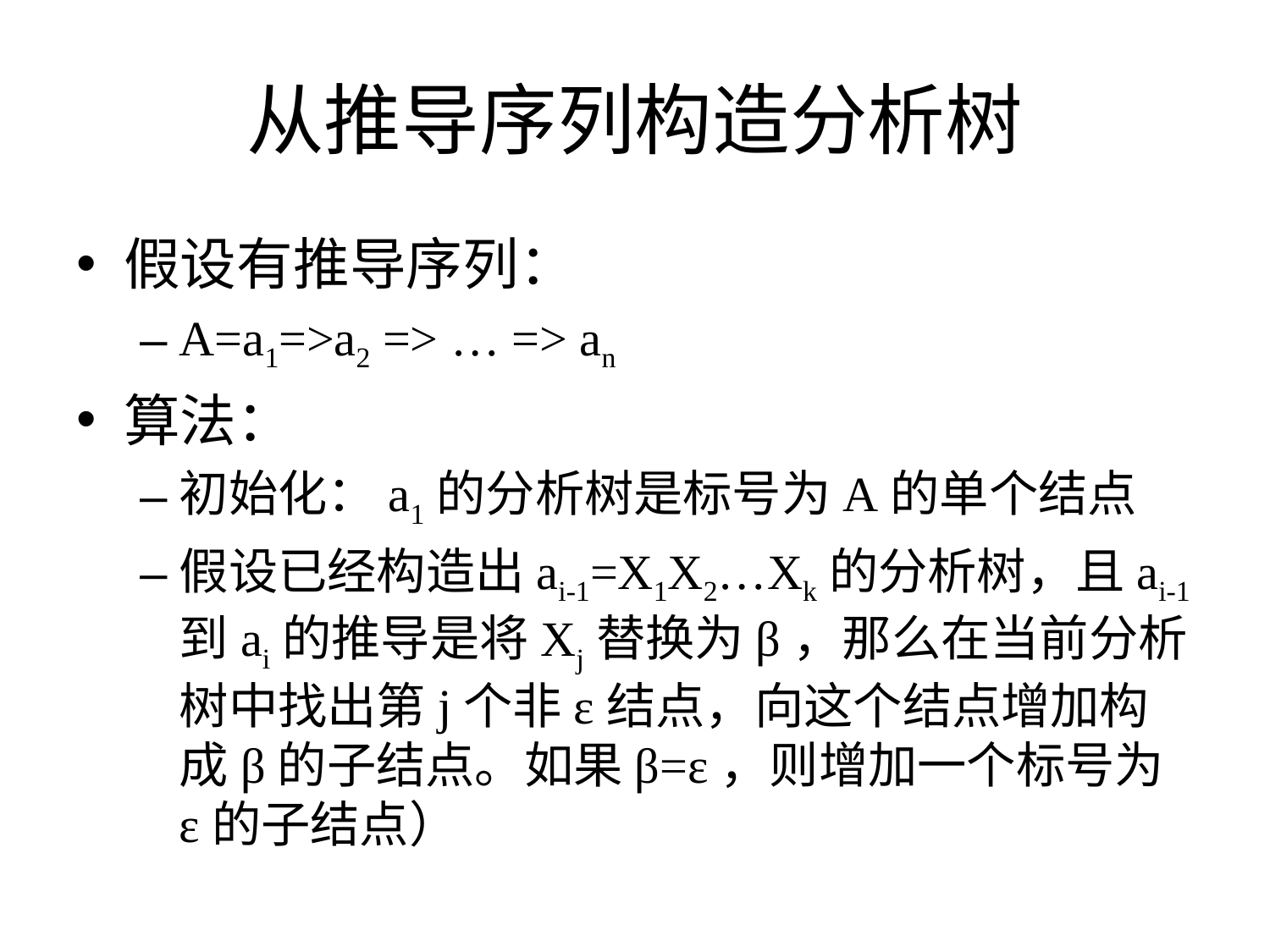

# 从推导序列构造分析树
假设有推导序列：
A=a1=>a2 => … => an
算法：
初始化：a1的分析树是标号为A的单个结点
假设已经构造出ai-1=X1X2…Xk的分析树，且ai-1到ai的推导是将Xj替换为β，那么在当前分析树中找出第j个非ε结点，向这个结点增加构成β的子结点。如果β=ε，则增加一个标号为ε的子结点）